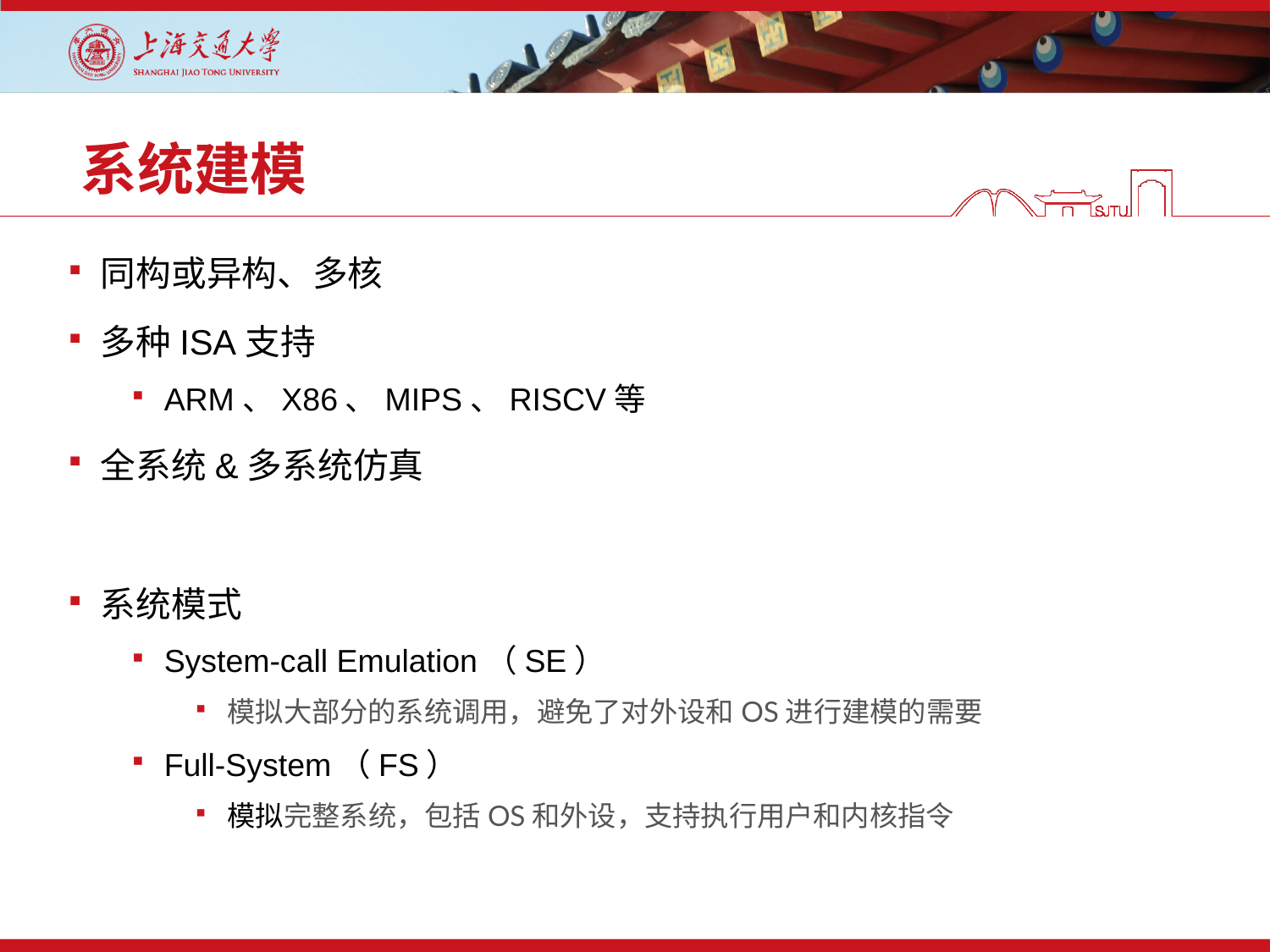

# 系统建模
同构或异构、多核
多种ISA支持
ARM、X86、MIPS、RISCV等
全系统&多系统仿真

系统模式
System-call Emulation（SE）
模拟大部分的系统调用，避免了对外设和OS进行建模的需要
Full-System（FS）
模拟完整系统，包括OS和外设，支持执行用户和内核指令